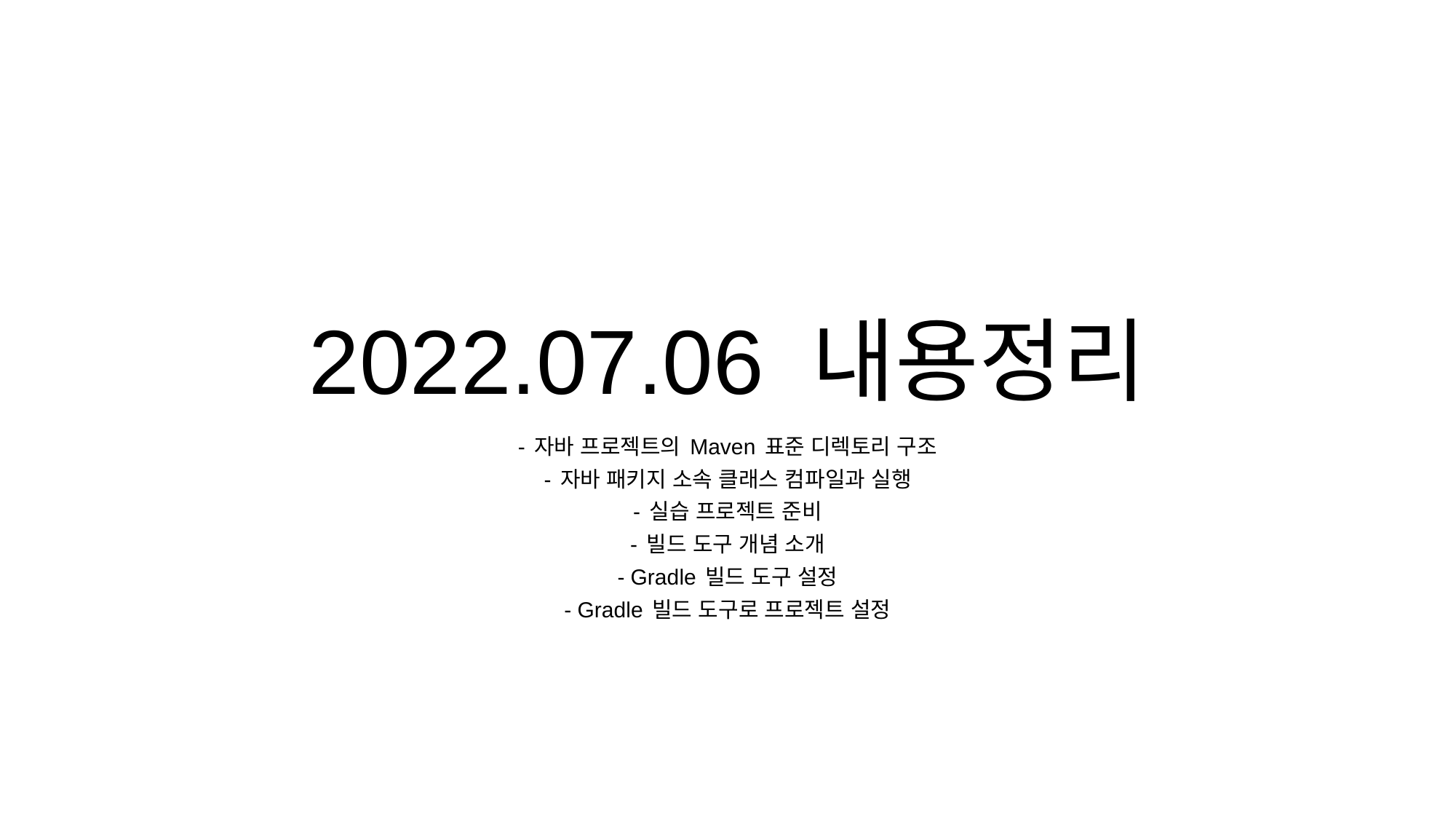

# 2022.07.06 내용정리
- 자바 프로젝트의 Maven 표준 디렉토리 구조
- 자바 패키지 소속 클래스 컴파일과 실행
- 실습 프로젝트 준비
- 빌드 도구 개념 소개
- Gradle 빌드 도구 설정
- Gradle 빌드 도구로 프로젝트 설정